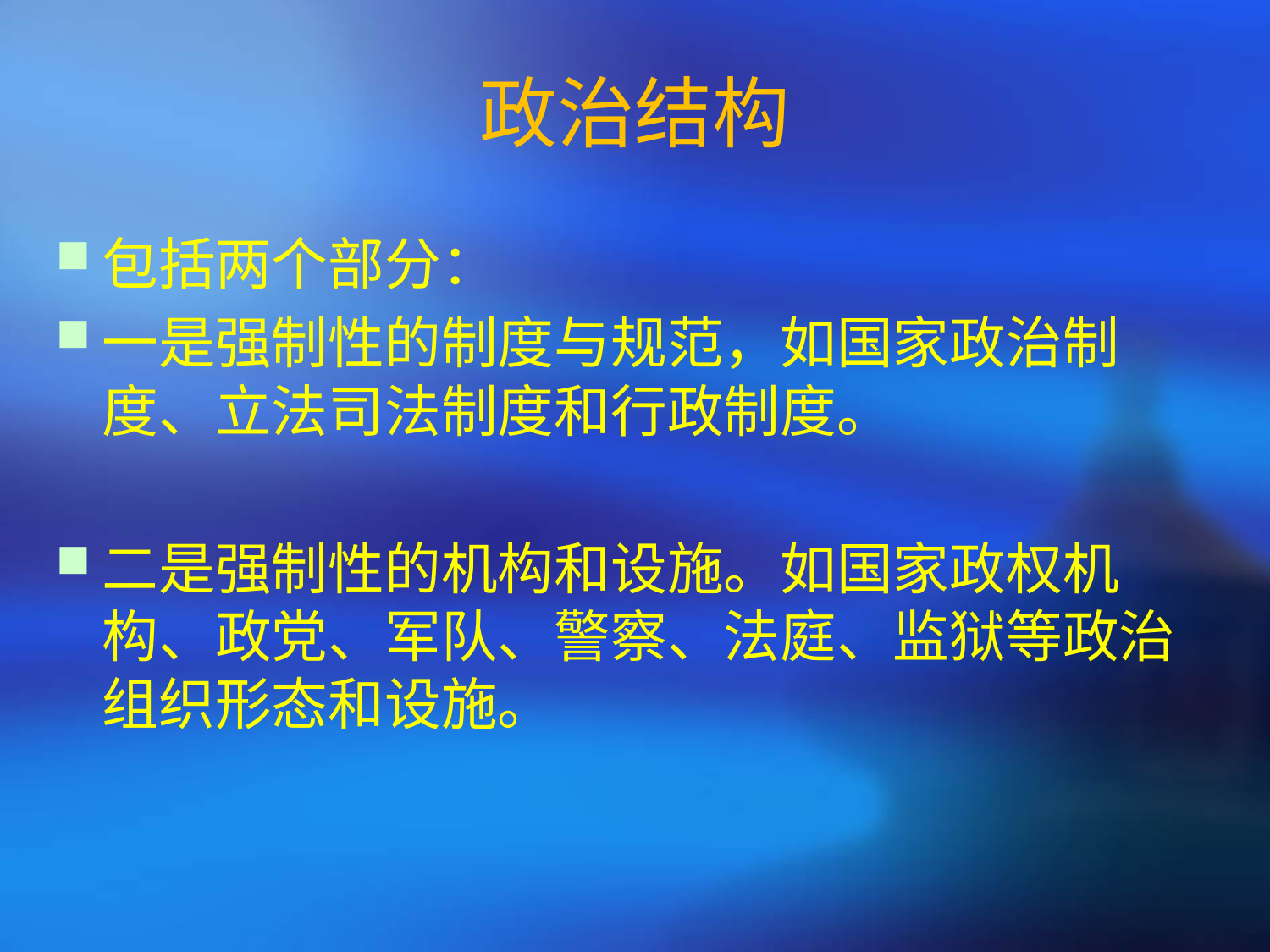

# 政治结构
包括两个部分：
一是强制性的制度与规范，如国家政治制度、立法司法制度和行政制度。

二是强制性的机构和设施。如国家政权机构、政党、军队、警察、法庭、监狱等政治组织形态和设施。